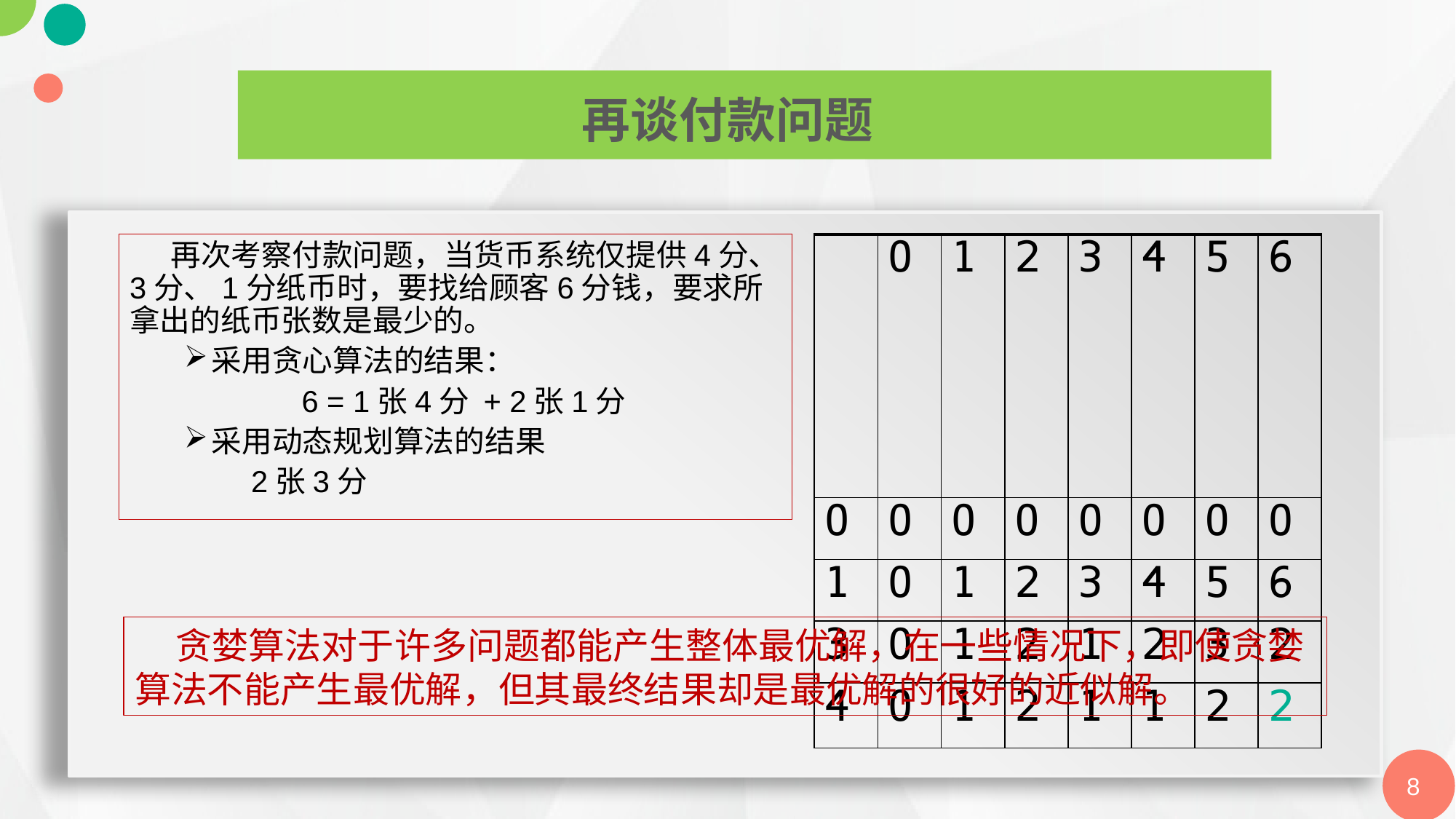

再谈付款问题
     再次考察付款问题，当货币系统仅提供4分、3分、1分纸币时，要找给顾客6分钱，要求所拿出的纸币张数是最少的。
采用贪心算法的结果：
	 6 = 1张4分 + 2张1分
采用动态规划算法的结果
        2张3分

|  | 0 | 1 | 2 | 3 | 4 | 5 | 6 |
| --- | --- | --- | --- | --- | --- | --- | --- |
| 0 | 0 | 0 | 0 | 0 | 0 | 0 | 0 |
| 1 | 0 | 1 | 2 | 3 | 4 | 5 | 6 |
| 3 | 0 | 1 | 2 | 1 | 2 | 3 | 2 |
| 4 | 0 | 1 | 2 | 1 | 1 | 2 | 2 |
    贪婪算法对于许多问题都能产生整体最优解，在一些情况下，即使贪婪算法不能产生最优解，但其最终结果却是最优解的很好的近似解。